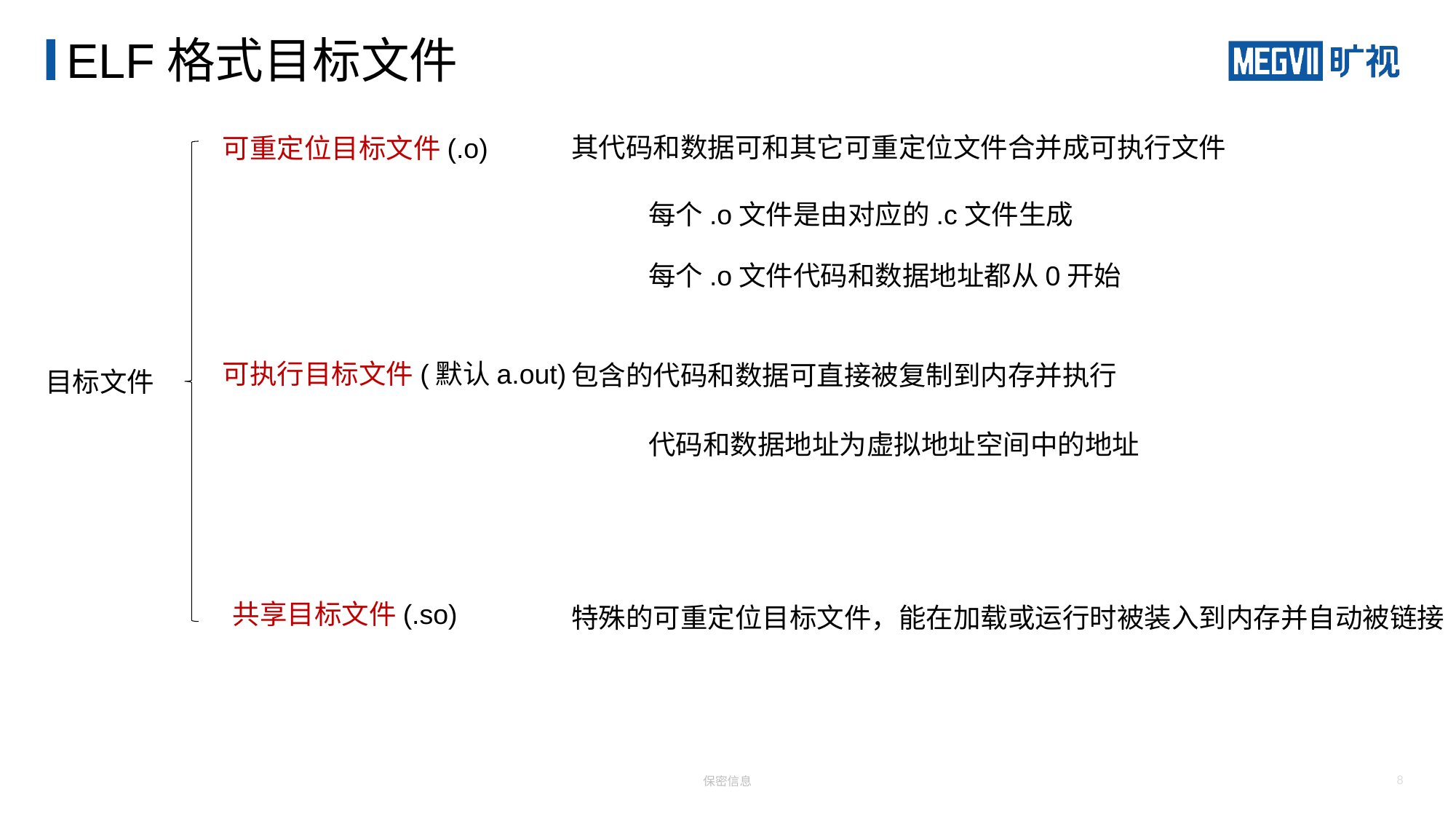

# ELF格式目标文件
其代码和数据可和其它可重定位文件合并成可执行文件
可重定位目标文件(.o)

每个.o文件是由对应的.c文件生成
每个.o文件代码和数据地址都从0开始
可执行目标文件(默认a.out)
包含的代码和数据可直接被复制到内存并执行
目标文件
代码和数据地址为虚拟地址空间中的地址
共享目标文件(.so)
特殊的可重定位目标文件，能在加载或运行时被装入到内存并自动被链接